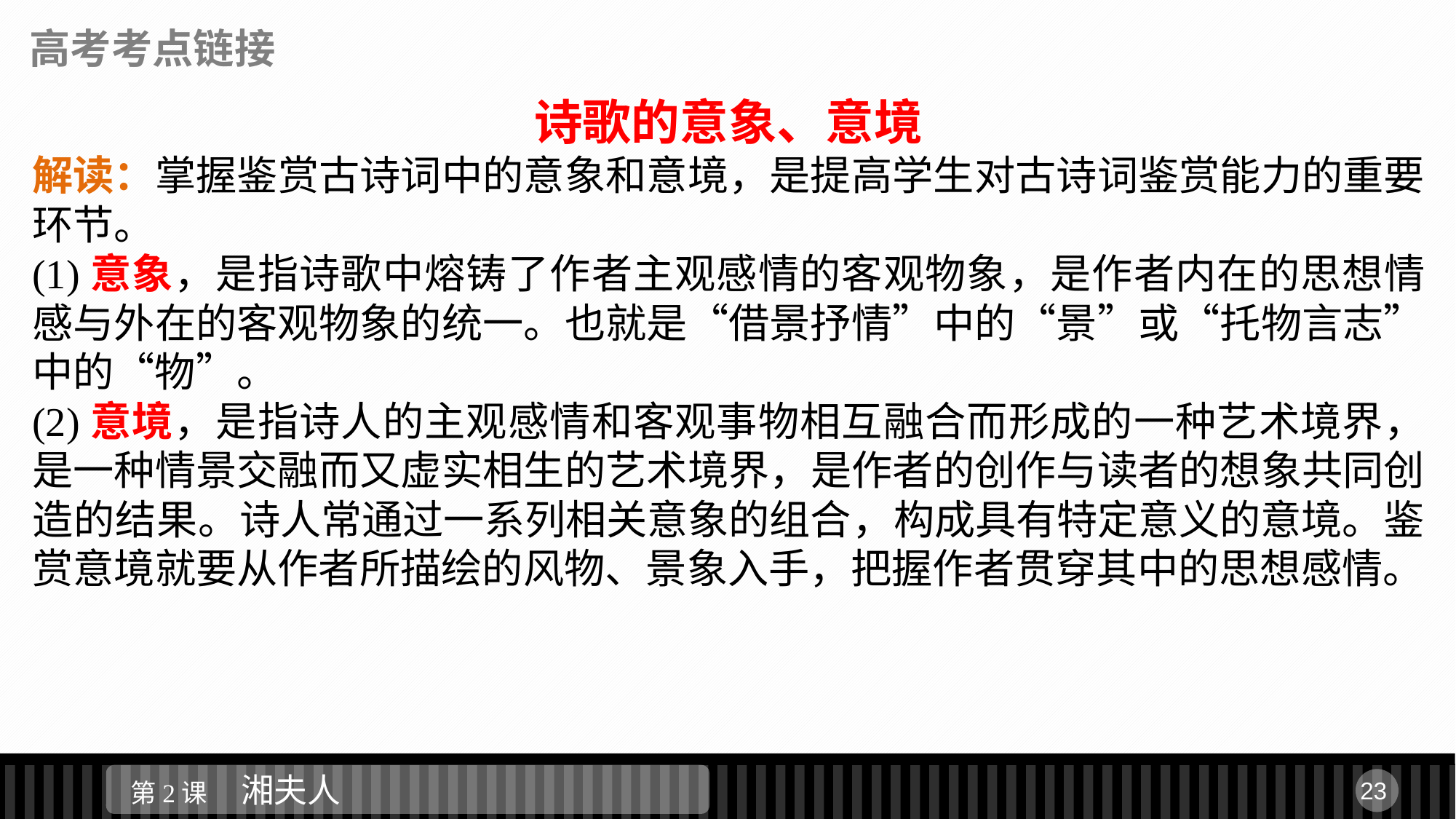

高考考点链接
诗歌的意象、意境
解读：掌握鉴赏古诗词中的意象和意境，是提高学生对古诗词鉴赏能力的重要环节。
(1)意象，是指诗歌中熔铸了作者主观感情的客观物象，是作者内在的思想情感与外在的客观物象的统一。也就是“借景抒情”中的“景”或“托物言志”中的“物”。
(2)意境，是指诗人的主观感情和客观事物相互融合而形成的一种艺术境界，是一种情景交融而又虚实相生的艺术境界，是作者的创作与读者的想象共同创造的结果。诗人常通过一系列相关意象的组合，构成具有特定意义的意境。鉴赏意境就要从作者所描绘的风物、景象入手，把握作者贯穿其中的思想感情。